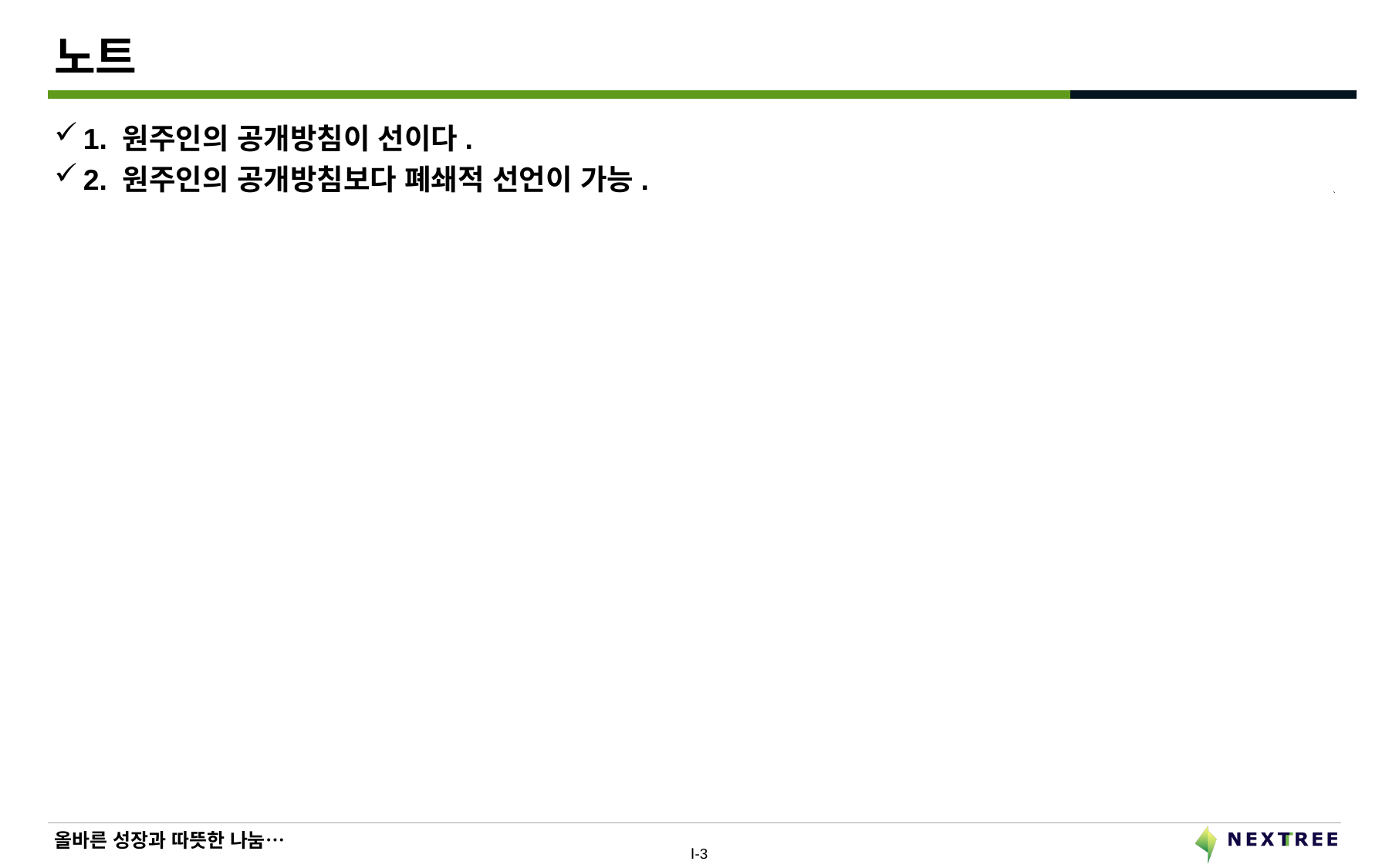

# 노트
1. 원주인의 공개방침이 선이다.
2. 원주인의 공개방침보다 폐쇄적 선언이 가능.